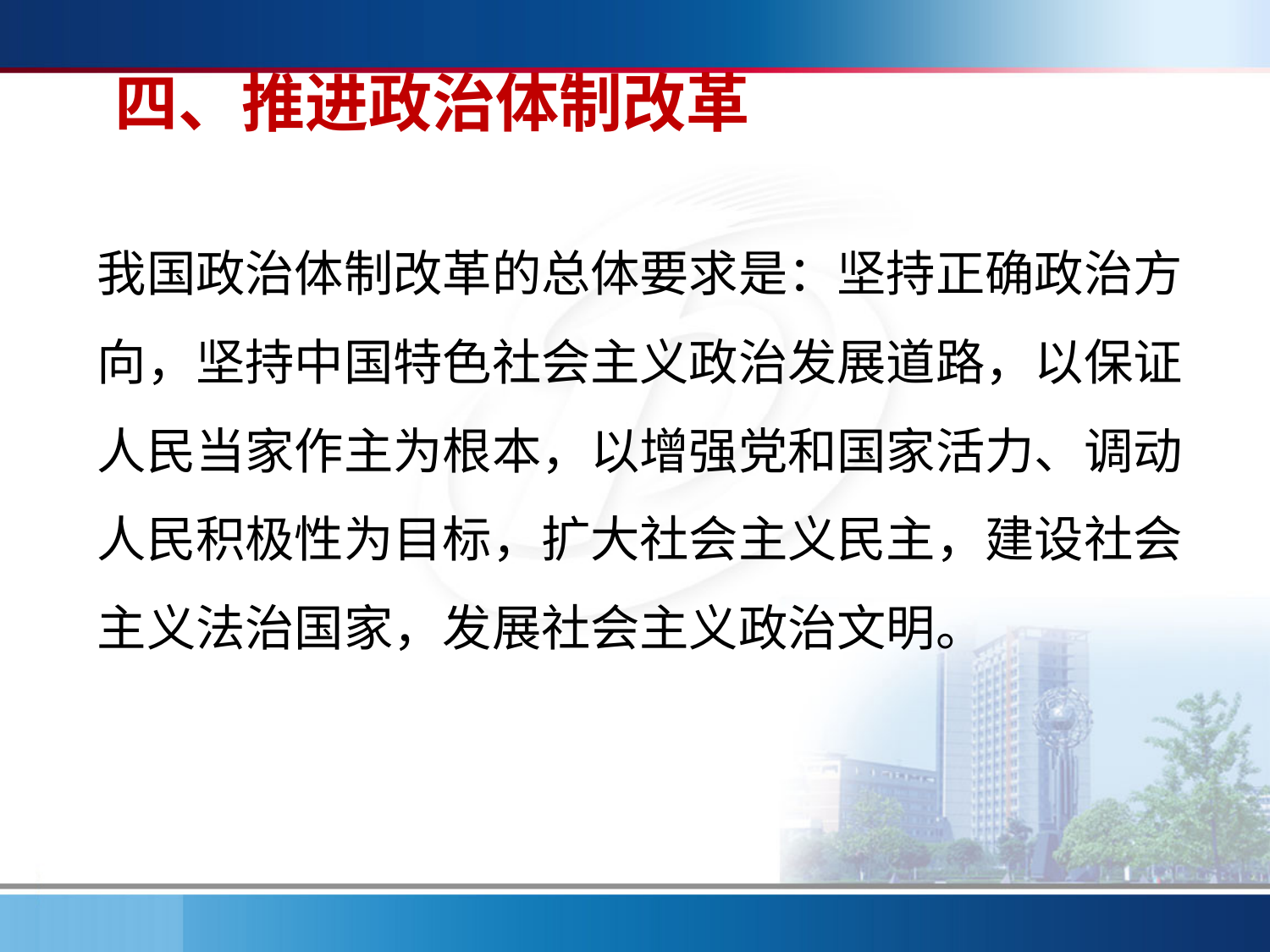

四、推进政治体制改革
我国政治体制改革的总体要求是：坚持正确政治方向，坚持中国特色社会主义政治发展道路，以保证人民当家作主为根本，以增强党和国家活力、调动人民积极性为目标，扩大社会主义民主，建设社会主义法治国家，发展社会主义政治文明。